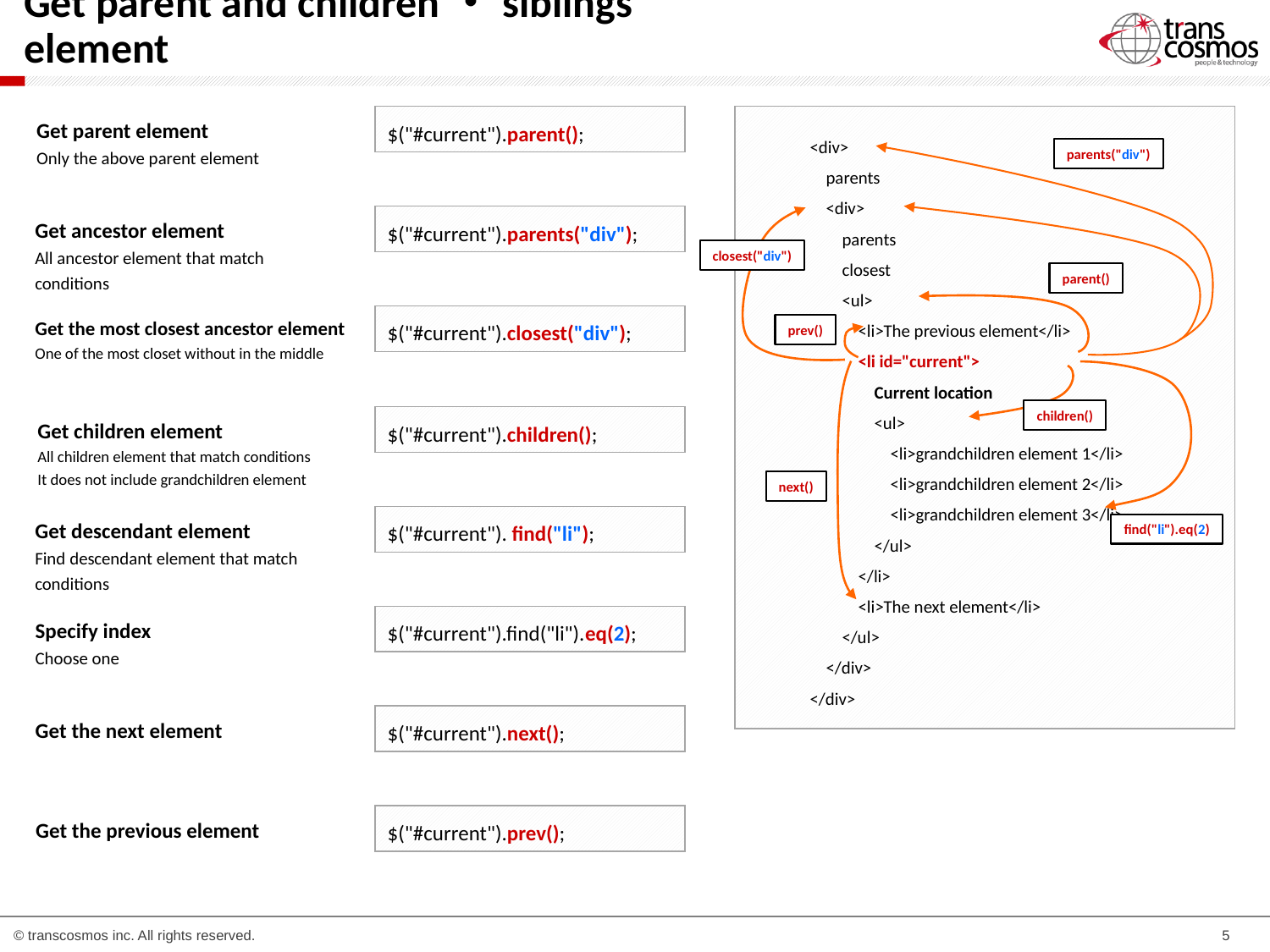

# Get parent and children・siblings element
<div>
    parents
    <div>
        parents
        closest
        <ul>
            <li>The previous element</li>
            <li id="current">
                Current location
                <ul>
                    <li>grandchildren element 1</li>
                    <li>grandchildren element 2</li>
                    <li>grandchildren element 3</li>
                </ul>
            </li>
            <li>The next element</li>
        </ul>
    </div>
</div>
Get parent element
Only the above parent element
$("#current").parent();
parents("div")

Get ancestor element
All ancestor element that match conditions
$("#current").parents("div");

closest("div")
parent()

Get the most closest ancestor element
One of the most closet without in the middle
$("#current").closest("div");
prev()

children()
Get children element
All children element that match conditions
It does not include grandchildren element
$("#current").children();
next()
Get descendant element
Find descendant element that match conditions
$("#current"). find("li");
find("li").eq(2)
Specify index
Choose one
$("#current").find("li").eq(2);
Get the next element
$("#current").next();
Get the previous element
$("#current").prev();